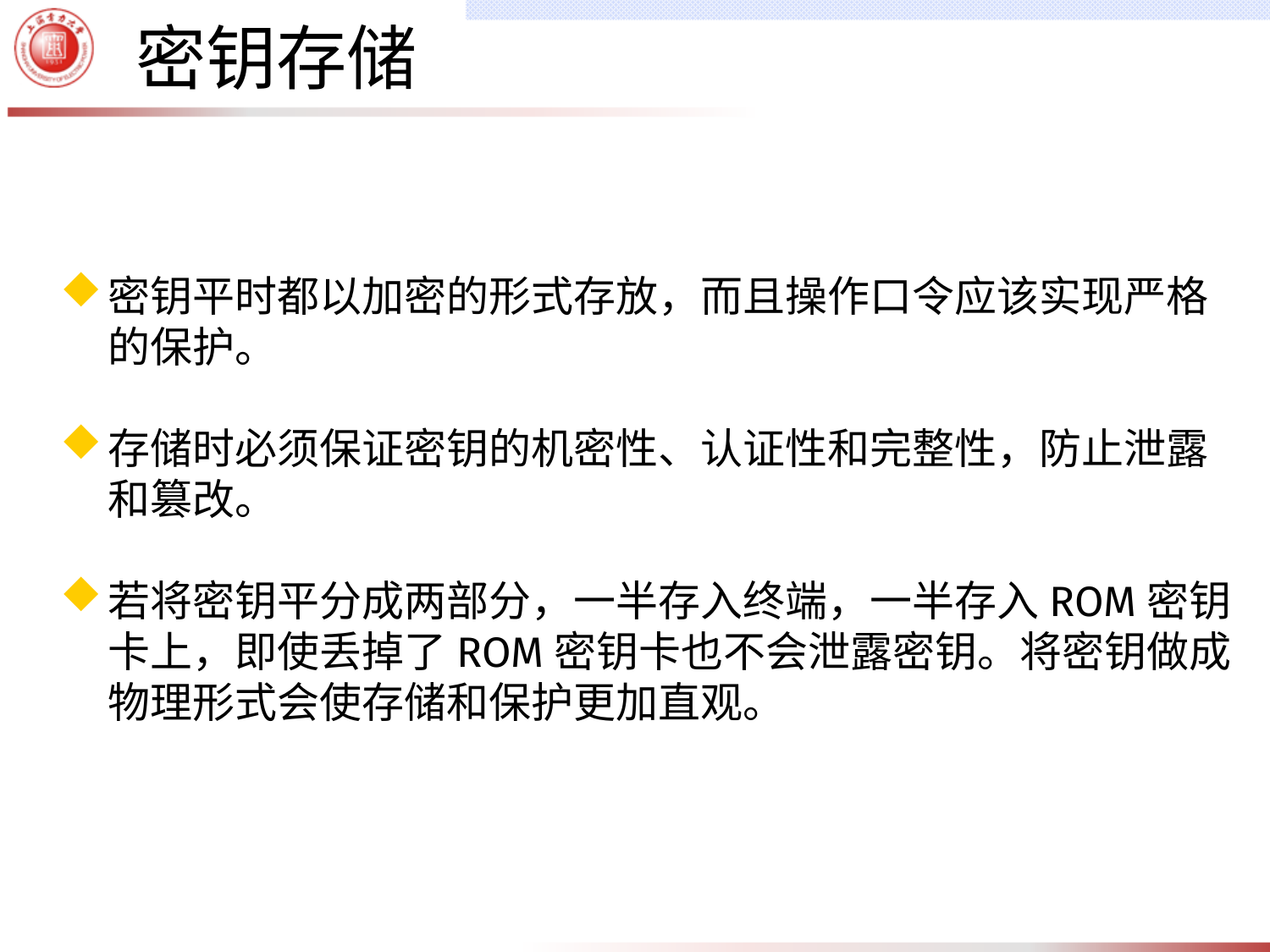

密钥存储
密钥平时都以加密的形式存放，而且操作口令应该实现严格的保护。

存储时必须保证密钥的机密性、认证性和完整性，防止泄露和篡改。

若将密钥平分成两部分，一半存入终端，一半存入ROM密钥卡上，即使丢掉了ROM密钥卡也不会泄露密钥。将密钥做成物理形式会使存储和保护更加直观。